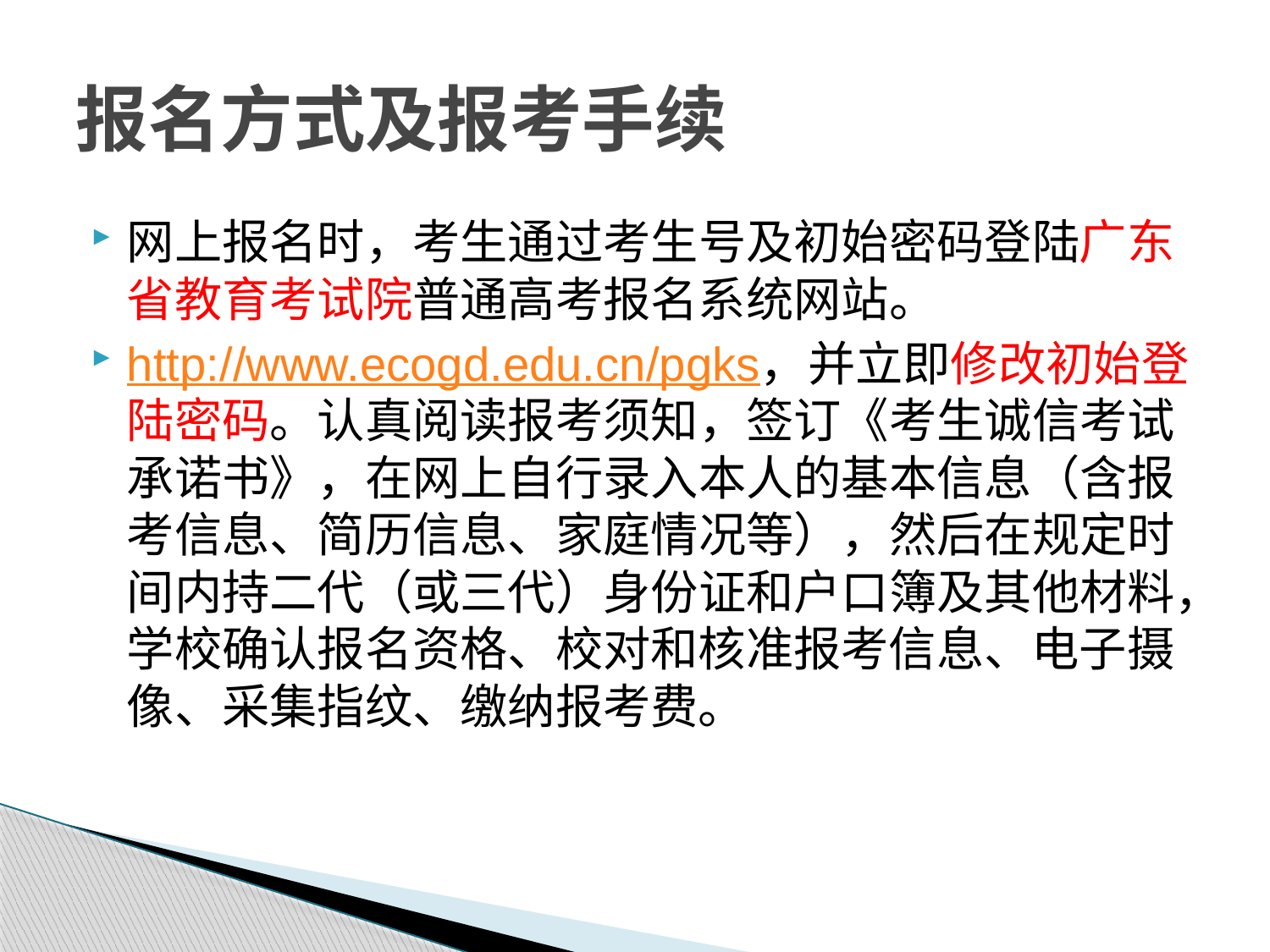

# 报名方式及报考手续
网上报名时，考生通过考生号及初始密码登陆广东省教育考试院普通高考报名系统网站。
http://www.ecogd.edu.cn/pgks，并立即修改初始登陆密码。认真阅读报考须知，签订《考生诚信考试承诺书》，在网上自行录入本人的基本信息（含报考信息、简历信息、家庭情况等），然后在规定时间内持二代（或三代）身份证和户口簿及其他材料，学校确认报名资格、校对和核准报考信息、电子摄像、采集指纹、缴纳报考费。